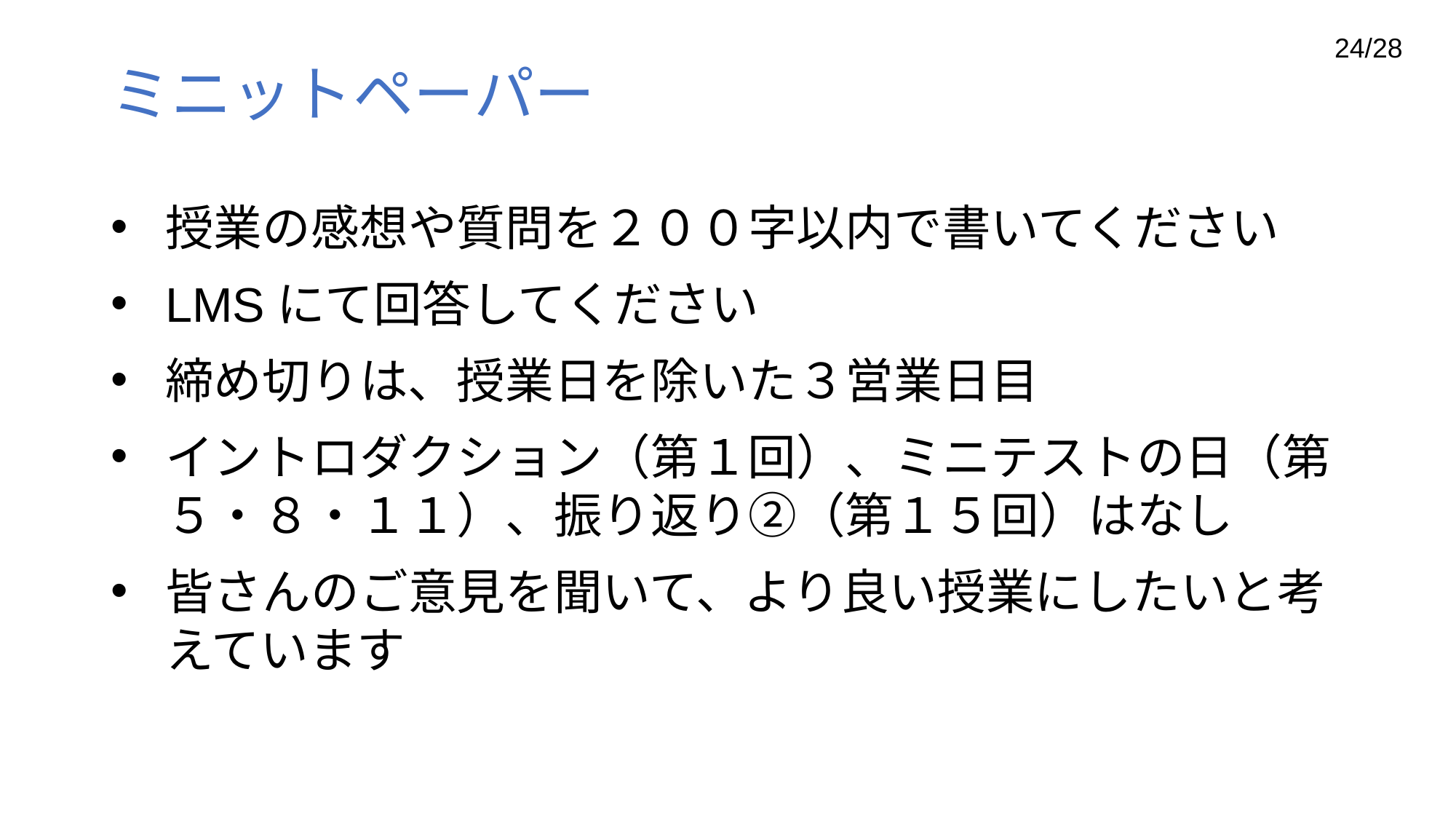

24/28
# ミニットペーパー
授業の感想や質問を２００字以内で書いてください
LMSにて回答してください
締め切りは、授業日を除いた３営業日目
イントロダクション（第１回）、ミニテストの日（第５・８・１１）、振り返り②（第１５回）はなし
皆さんのご意見を聞いて、より良い授業にしたいと考えています